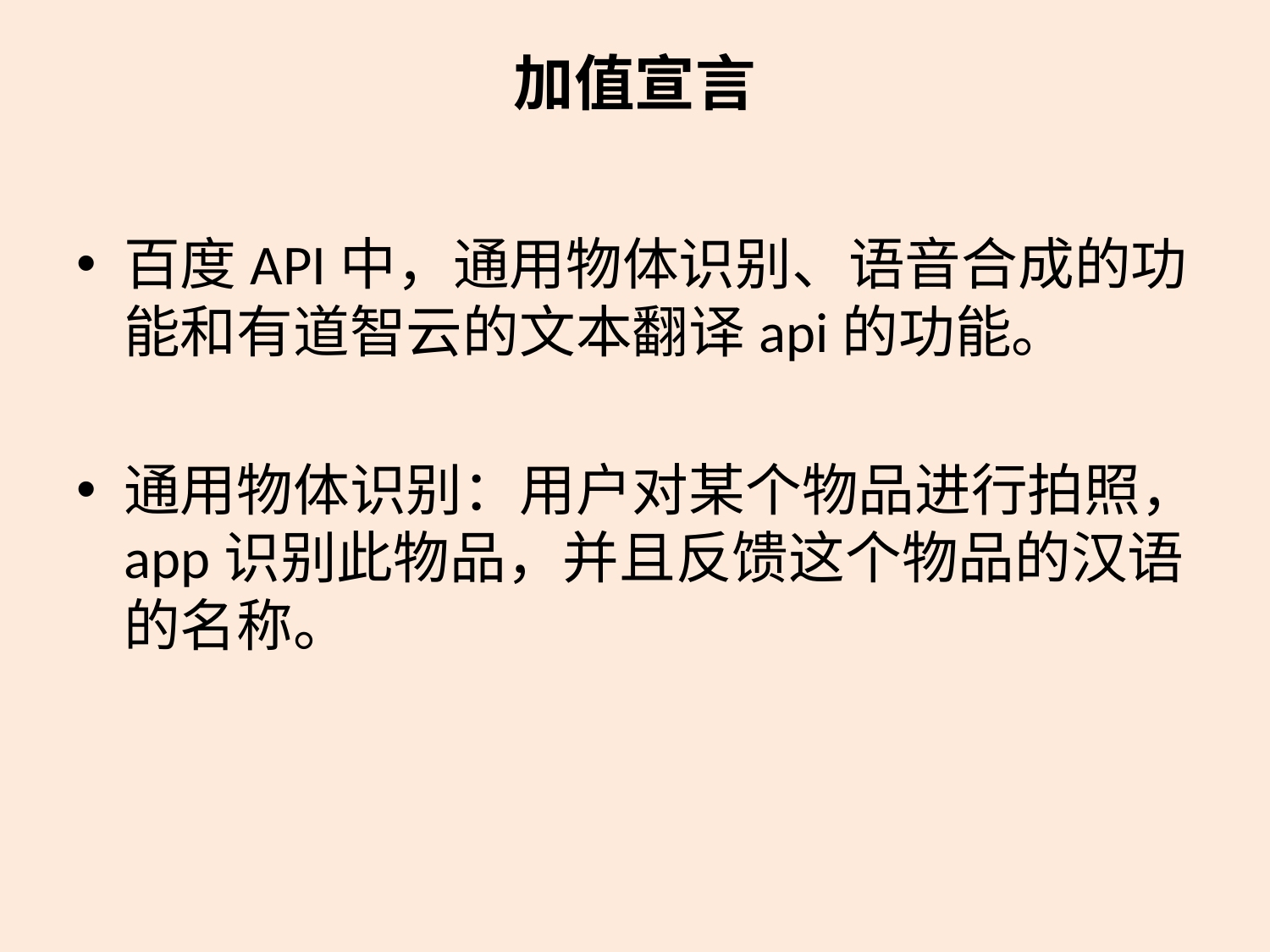

# 加值宣言
百度API中，通用物体识别、语音合成的功能和有道智云的文本翻译api的功能。

通用物体识别：用户对某个物品进行拍照，app识别此物品，并且反馈这个物品的汉语的名称。